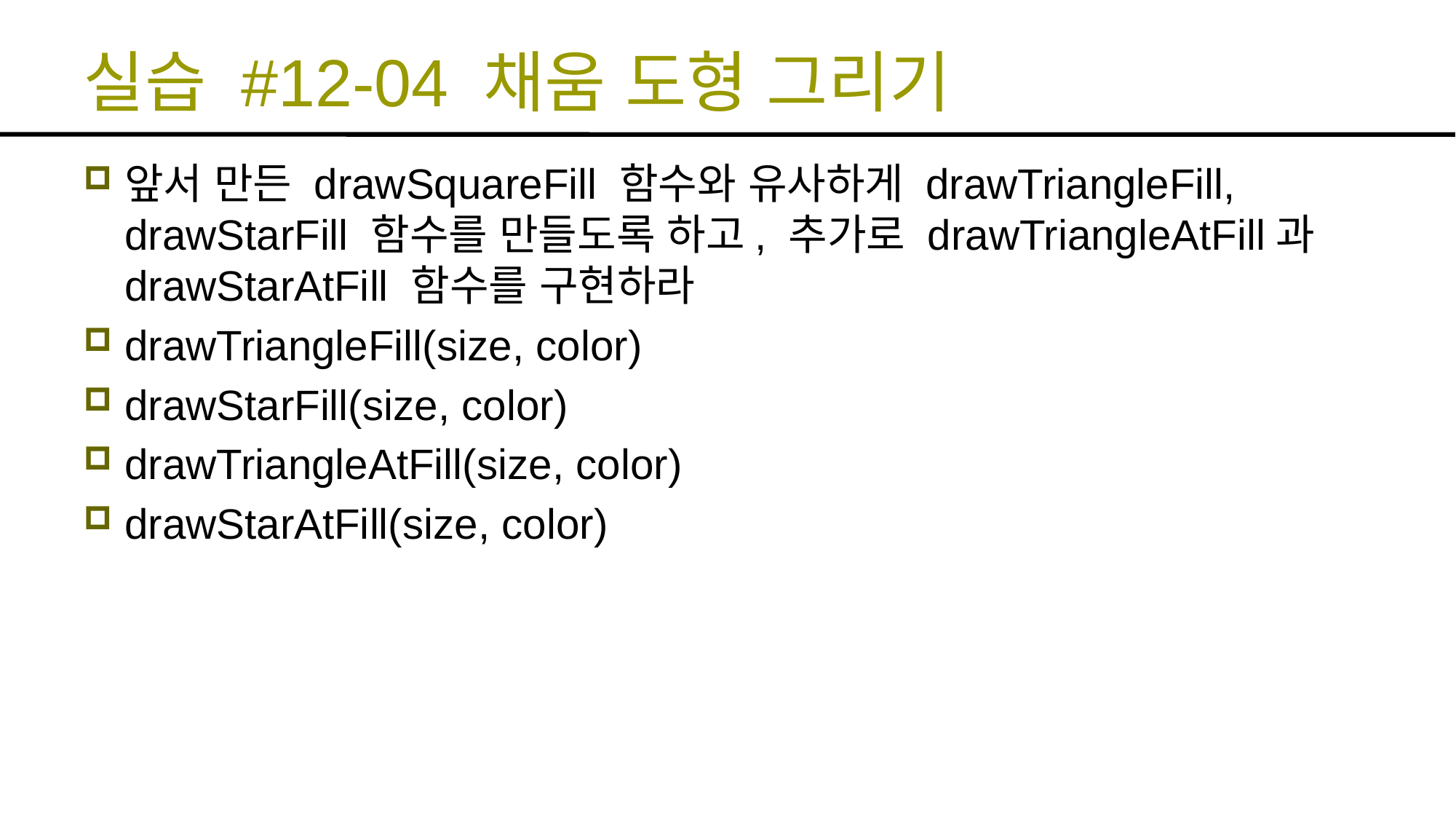

# 실습 #12-04 채움 도형 그리기
앞서 만든 drawSquareFill 함수와 유사하게 drawTriangleFill, drawStarFill 함수를 만들도록 하고, 추가로 drawTriangleAtFill과 drawStarAtFill 함수를 구현하라
drawTriangleFill(size, color)
drawStarFill(size, color)
drawTriangleAtFill(size, color)
drawStarAtFill(size, color)